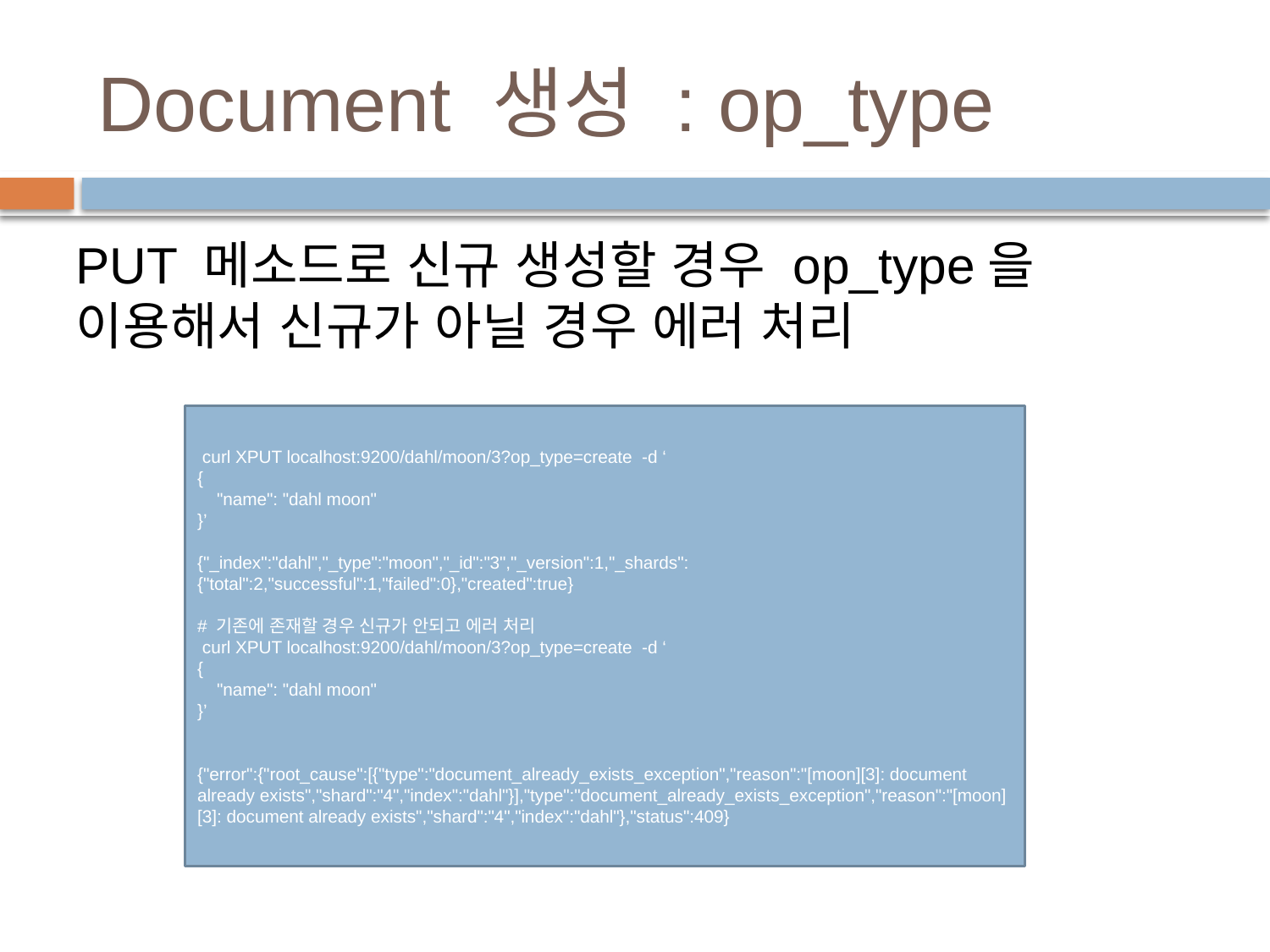

# Document 생성 : op_type
PUT 메소드로 신규 생성할 경우 op_type을 이용해서 신규가 아닐 경우 에러 처리
 curl XPUT localhost:9200/dahl/moon/3?op_type=create  -d ‘
{
    "name": "dahl moon"
}’

{"_index":"dahl","_type":"moon","_id":"3","_version":1,"_shards":{"total":2,"successful":1,"failed":0},"created":true}

# 기존에 존재할 경우 신규가 안되고 에러 처리
 curl XPUT localhost:9200/dahl/moon/3?op_type=create  -d ‘
{
    "name": "dahl moon"
}’

{"error":{"root_cause":[{"type":"document_already_exists_exception","reason":"[moon][3]: document already exists","shard":"4","index":"dahl"}],"type":"document_already_exists_exception","reason":"[moon][3]: document already exists","shard":"4","index":"dahl"},"status":409}